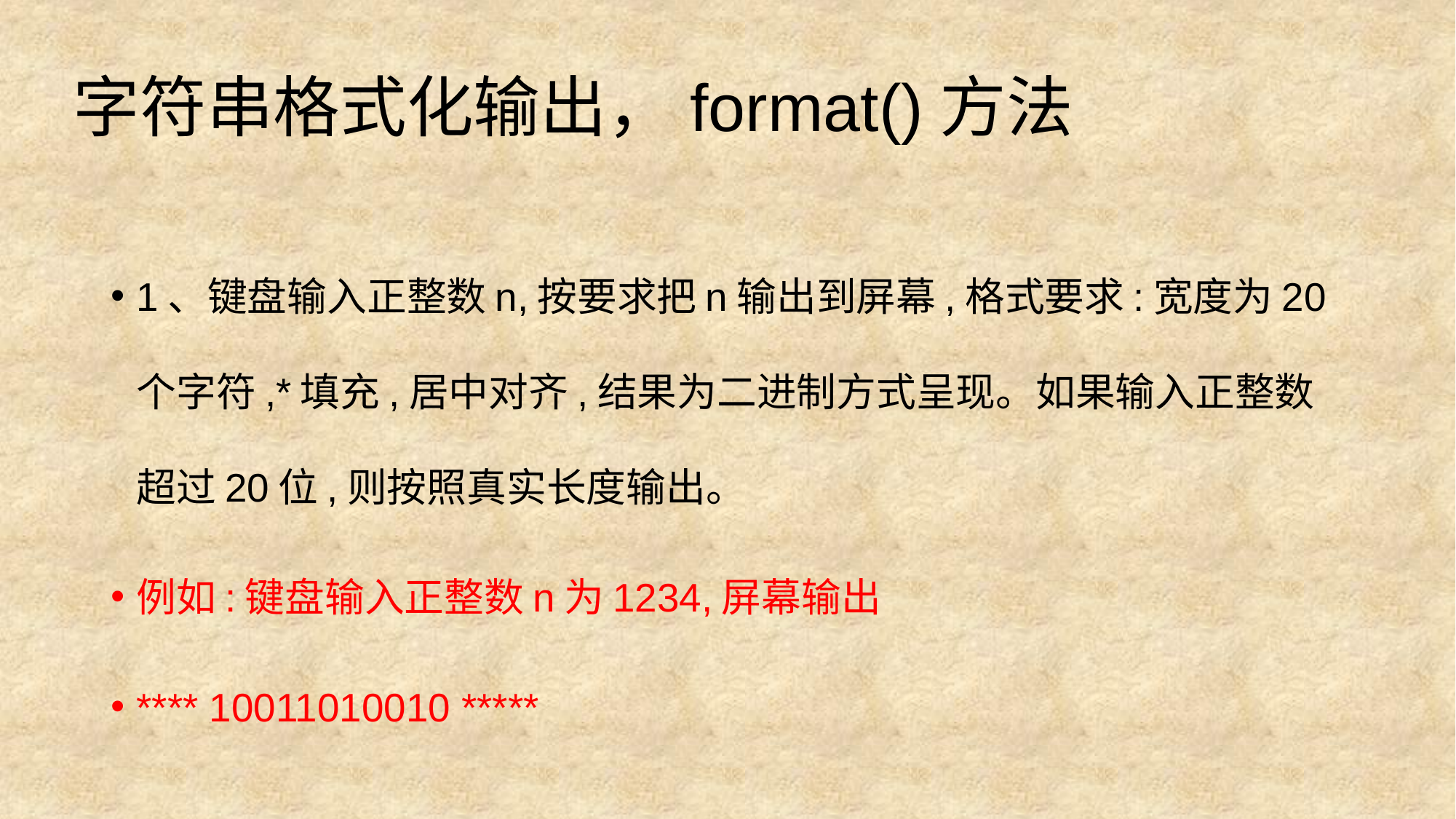

# 字符串格式化输出，format()方法
1、键盘输入正整数n,按要求把n输出到屏幕,格式要求:宽度为20个字符,*填充,居中对齐,结果为二进制方式呈现。如果输入正整数超过20位,则按照真实长度输出。
例如:键盘输入正整数n为1234,屏幕输出
**** 10011010010 *****